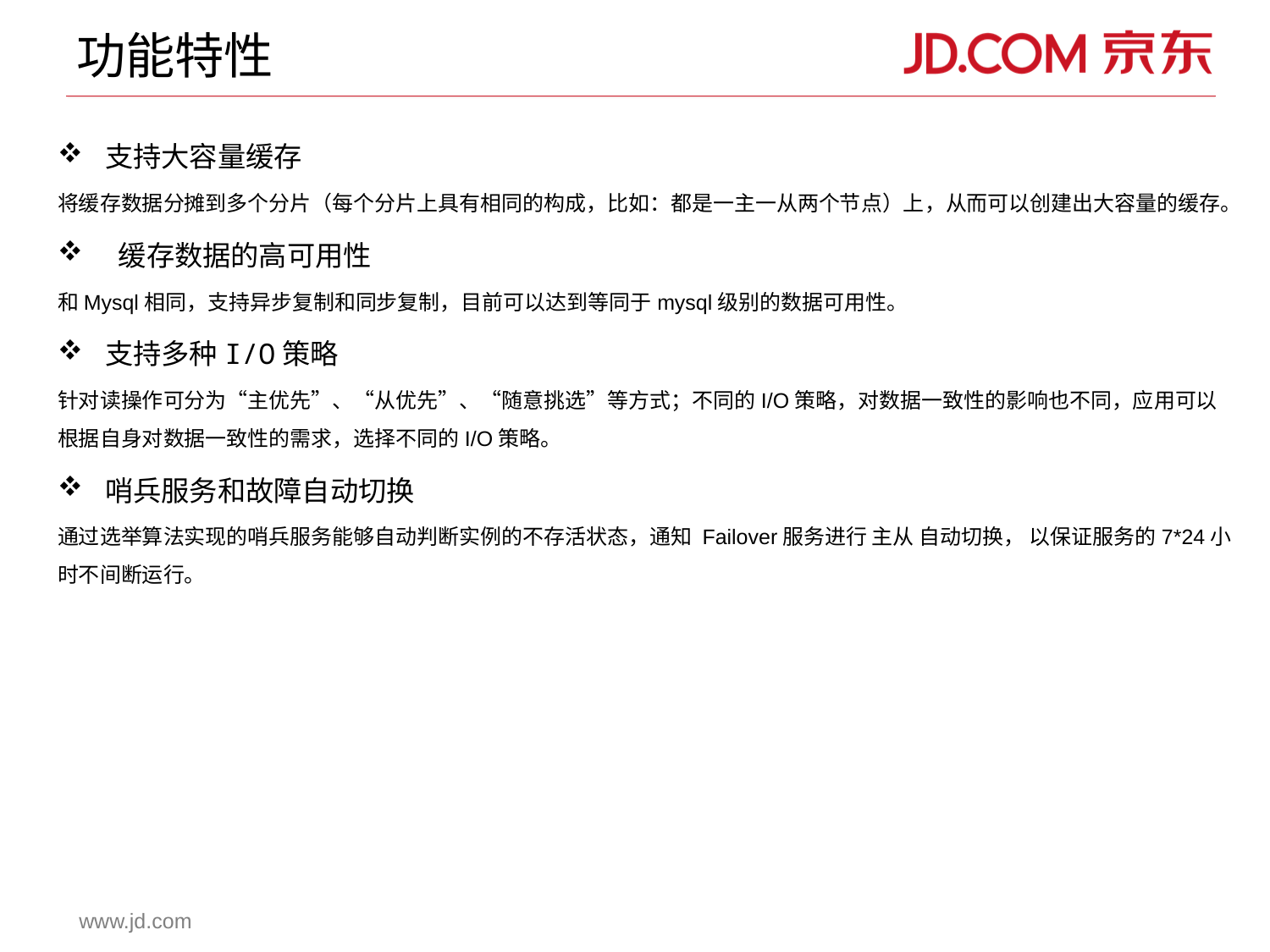

# 功能特性
支持大容量缓存
将缓存数据分摊到多个分片（每个分片上具有相同的构成，比如：都是一主一从两个节点）上，从而可以创建出大容量的缓存。
 缓存数据的高可用性
和Mysql相同，支持异步复制和同步复制，目前可以达到等同于mysql级别的数据可用性。
支持多种I/O策略
针对读操作可分为“主优先”、“从优先”、“随意挑选”等方式；不同的I/O策略，对数据一致性的影响也不同，应用可以根据自身对数据一致性的需求，选择不同的I/O策略。
哨兵服务和故障自动切换
通过选举算法实现的哨兵服务能够自动判断实例的不存活状态，通知 Failover服务进行 主从 自动切换， 以保证服务的7*24小时不间断运行。